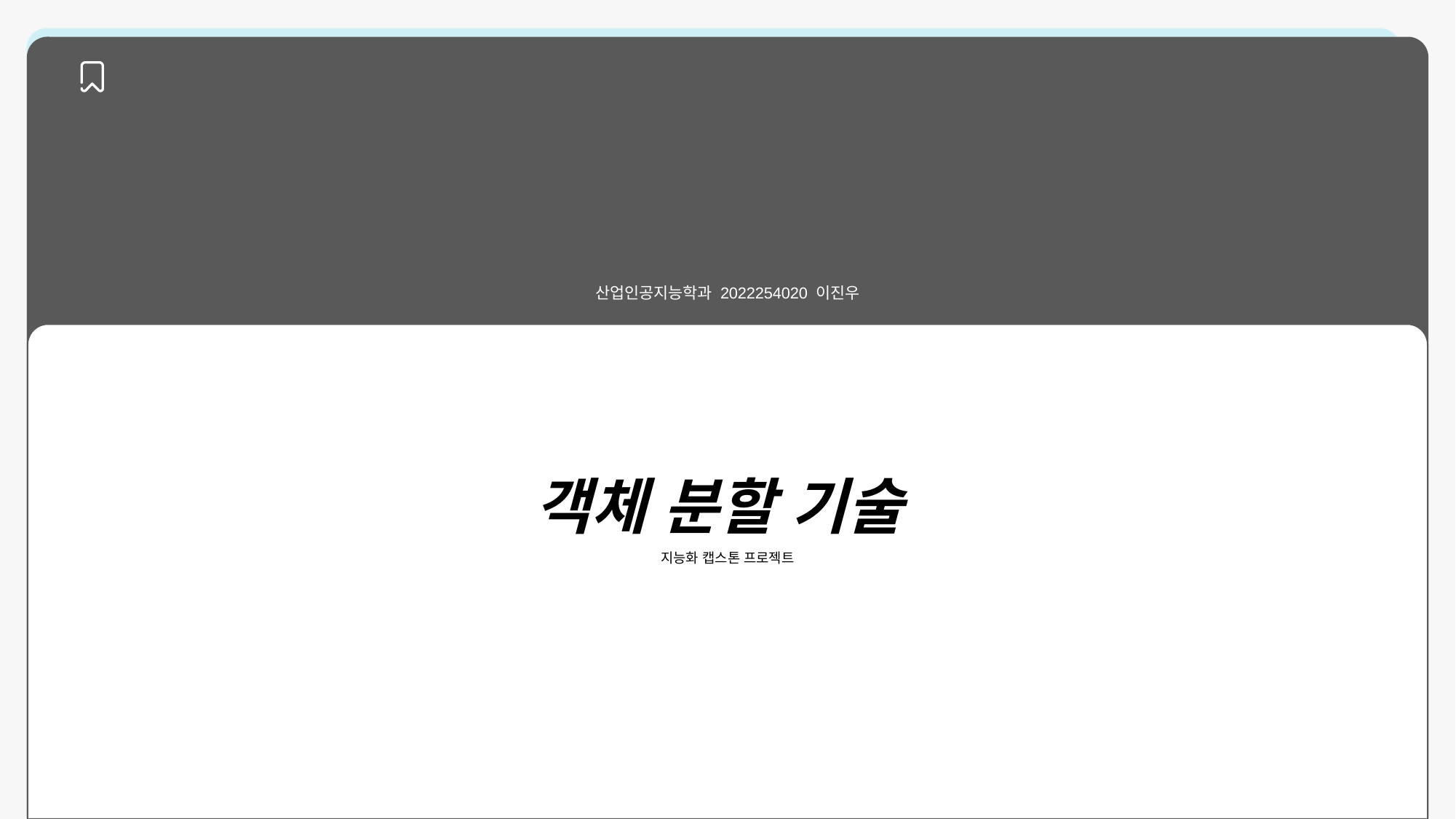

산업인공지능학과 2022254020 이진우

객체 분할 기술
지능화 캡스톤 프로젝트